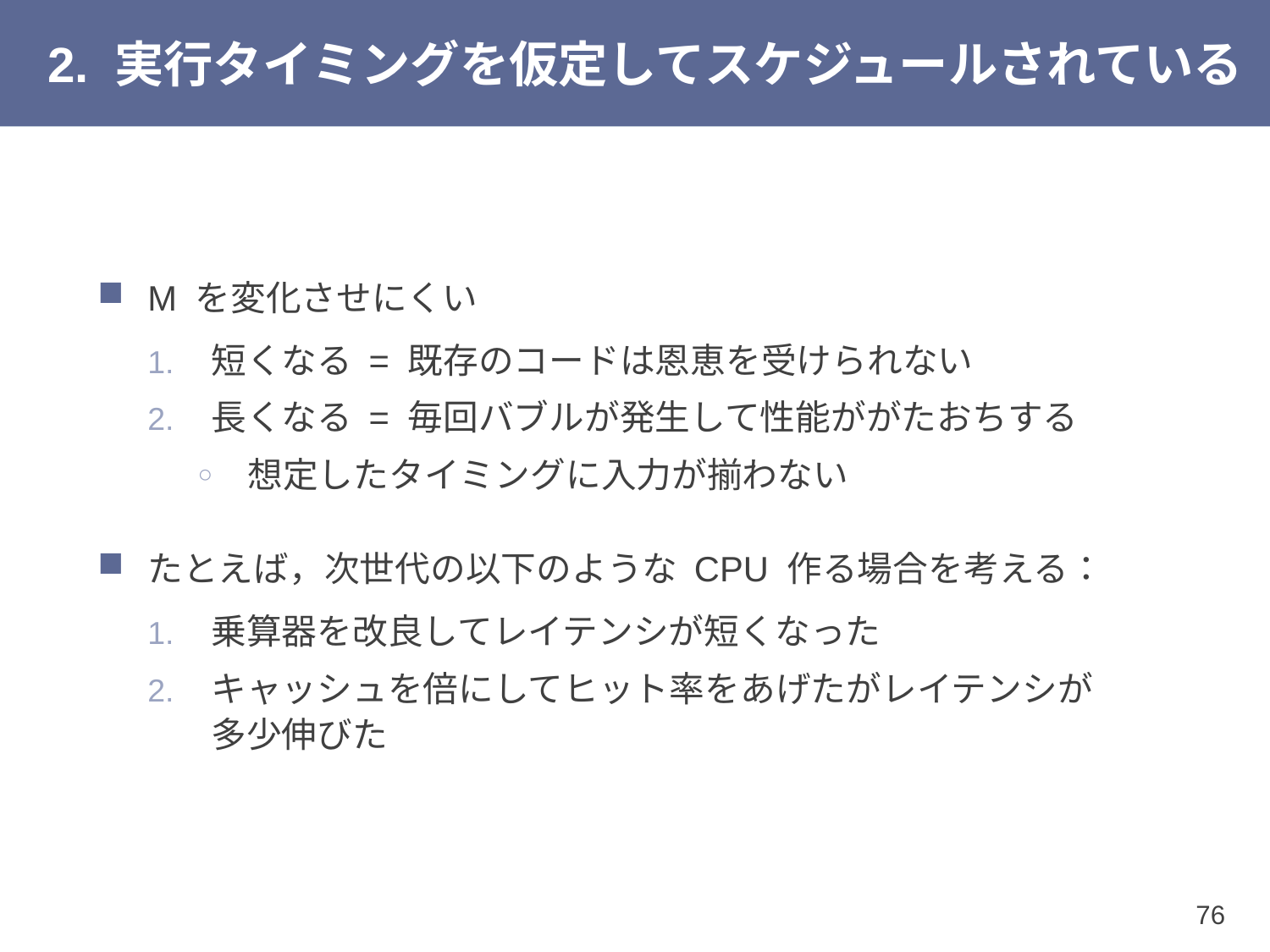

# 2. 実行タイミングを仮定してスケジュールされている
M を変化させにくい
短くなる = 既存のコードは恩恵を受けられない
長くなる = 毎回バブルが発生して性能ががたおちする
想定したタイミングに入力が揃わない
たとえば，次世代の以下のような CPU 作る場合を考える：
乗算器を改良してレイテンシが短くなった
キャッシュを倍にしてヒット率をあげたがレイテンシが
多少伸びた